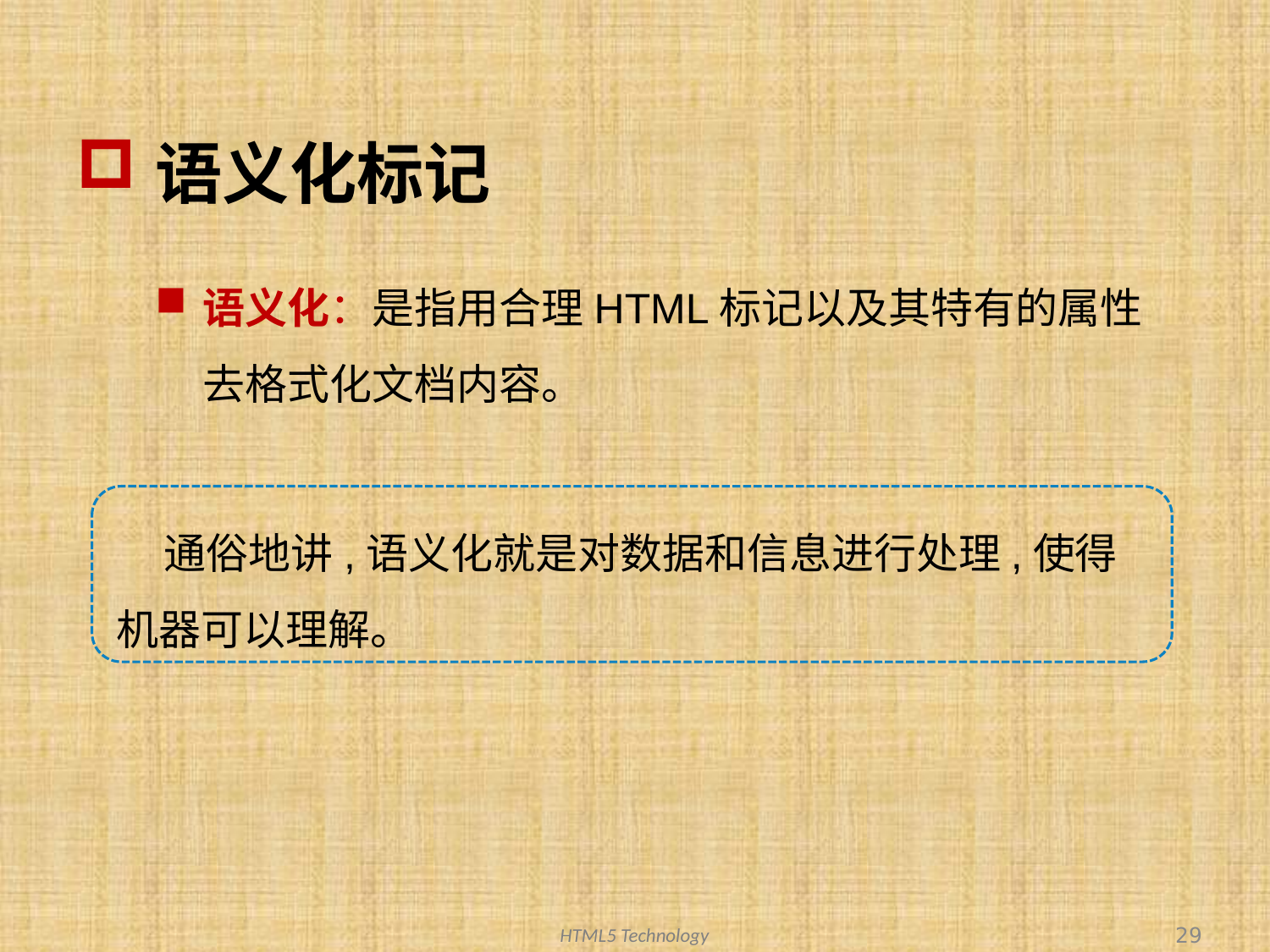

# 语义化标记
语义化：是指用合理HTML标记以及其特有的属性去格式化文档内容。

    通俗地讲,语义化就是对数据和信息进行处理,使得机器可以理解。
29
HTML5 Technology